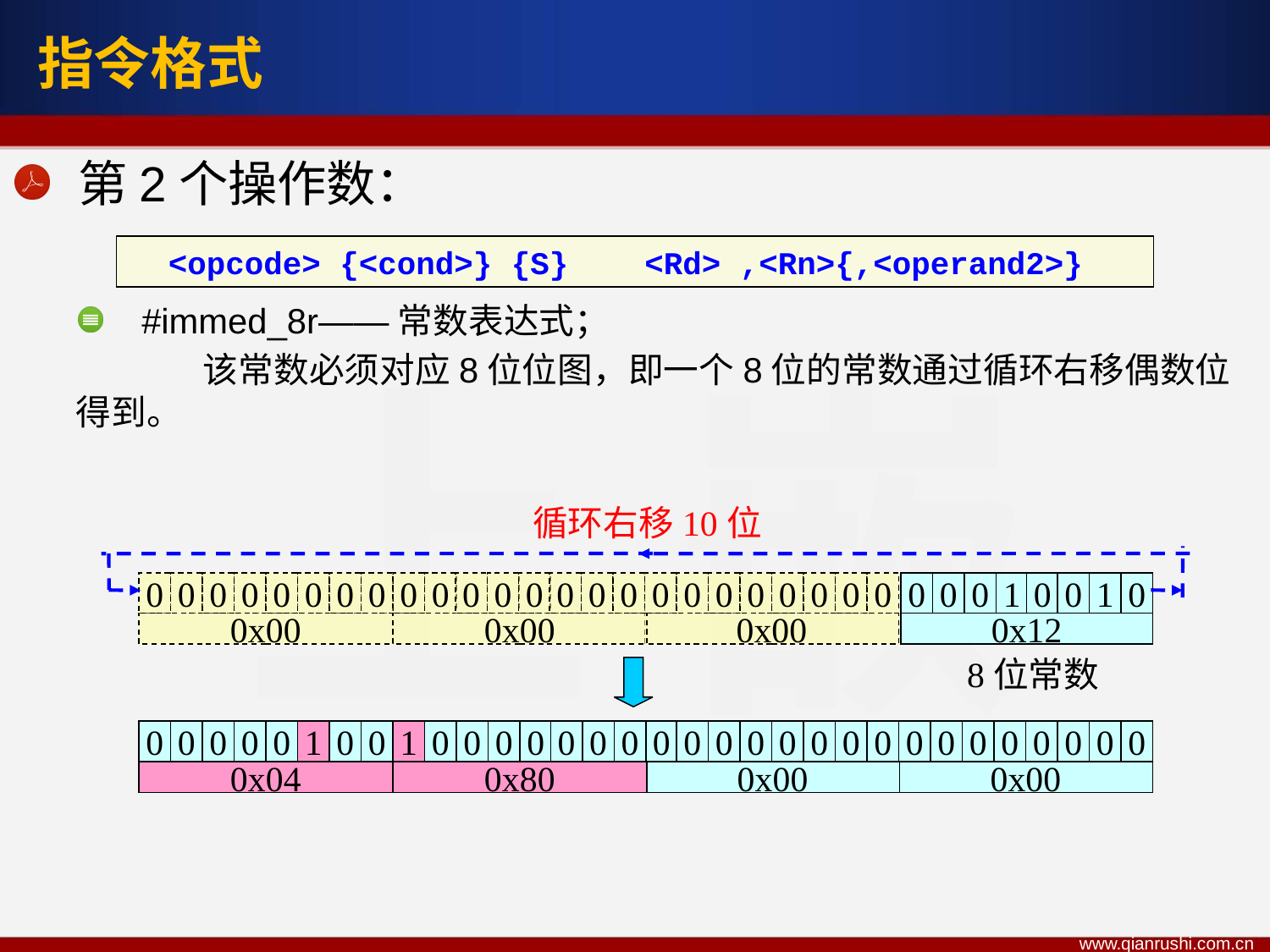

指令格式
第2个操作数：

#immed_8r——常数表达式；
	该常数必须对应8位位图，即一个8位的常数通过循环右移偶数位得到。

<opcode> {<cond>} {S}    <Rd> ,<Rn>{,<operand2>}
循环右移10位

0
0
0
0
0
0
0
0
0
0
0
0
0
0
0
0
0
0
0
0
0
0
0
0
0x00
0x00
0x00
0
0
0
1
0
0
1
0
0x12
8位常数

0
0
0
0
0
1
0
0
1
0
0
0
0
0
0
0
0
0
0
0
0
0
0
0
0
0
0
0
0
0
0
0
0x04
0x80
0x00
0x00